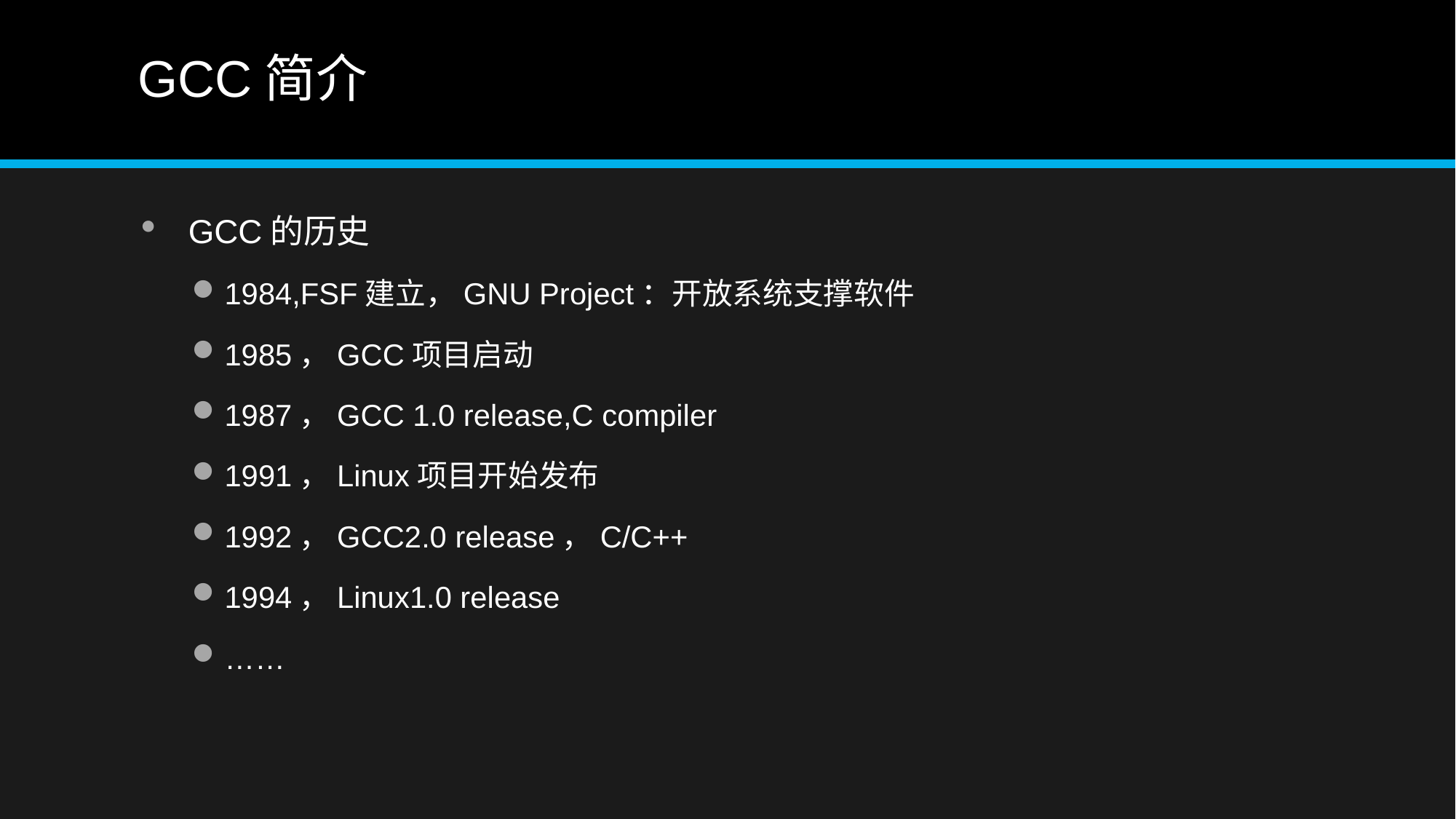

# GCC简介
GCC的历史
1984,FSF建立，GNU Project：开放系统支撑软件
1985，GCC项目启动
1987，GCC 1.0 release,C compiler
1991，Linux项目开始发布
1992，GCC2.0 release，C/C++
1994，Linux1.0 release
……